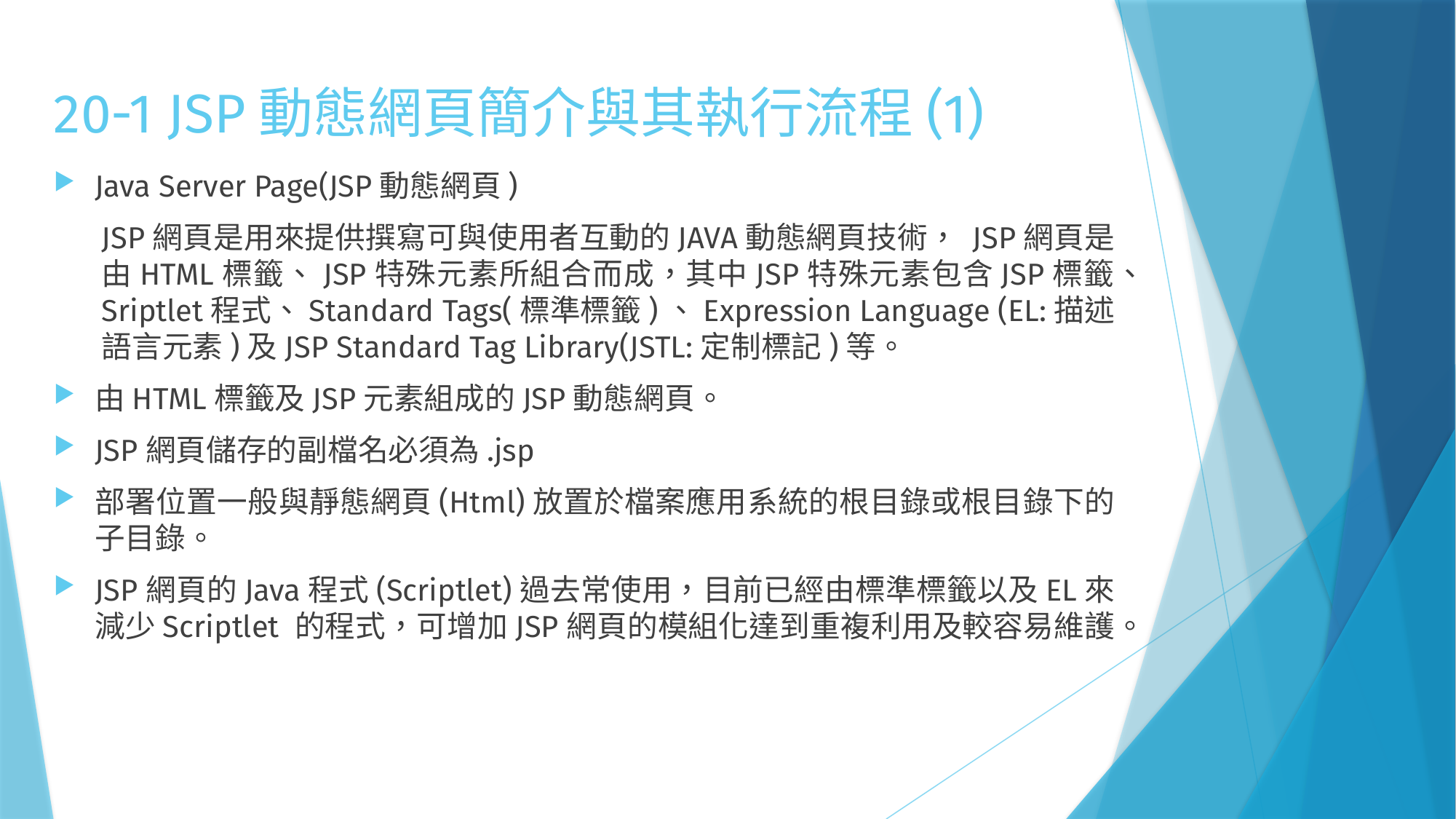

# 20-1 JSP動態網頁簡介與其執行流程(1)
Java Server Page(JSP動態網頁)
JSP網頁是用來提供撰寫可與使用者互動的JAVA動態網頁技術， JSP網頁是由HTML標籤、JSP特殊元素所組合而成，其中JSP特殊元素包含JSP標籤、Sriptlet程式、Standard Tags(標準標籤)、Expression Language (EL:描述語言元素)及JSP Standard Tag Library(JSTL:定制標記)等。
由HTML標籤及JSP元素組成的JSP動態網頁。
JSP網頁儲存的副檔名必須為.jsp
部署位置一般與靜態網頁(Html)放置於檔案應用系統的根目錄或根目錄下的子目錄。
JSP網頁的Java程式(Scriptlet)過去常使用，目前已經由標準標籤以及EL來減少Scriptlet 的程式，可增加JSP網頁的模組化達到重複利用及較容易維護。